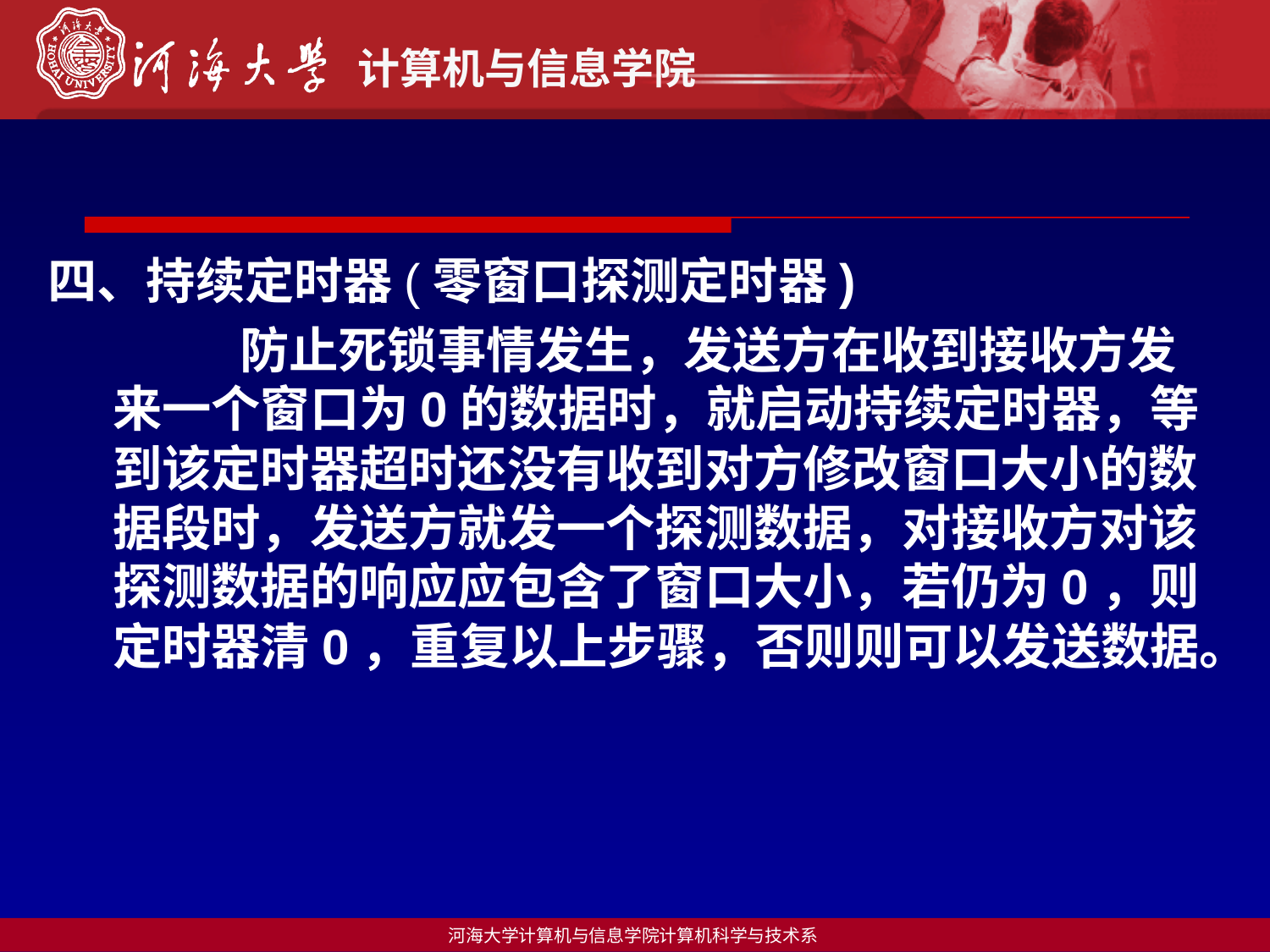

四、持续定时器(零窗口探测定时器)
		防止死锁事情发生，发送方在收到接收方发来一个窗口为0的数据时，就启动持续定时器，等到该定时器超时还没有收到对方修改窗口大小的数据段时，发送方就发一个探测数据，对接收方对该探测数据的响应应包含了窗口大小，若仍为0，则定时器清0，重复以上步骤，否则则可以发送数据。